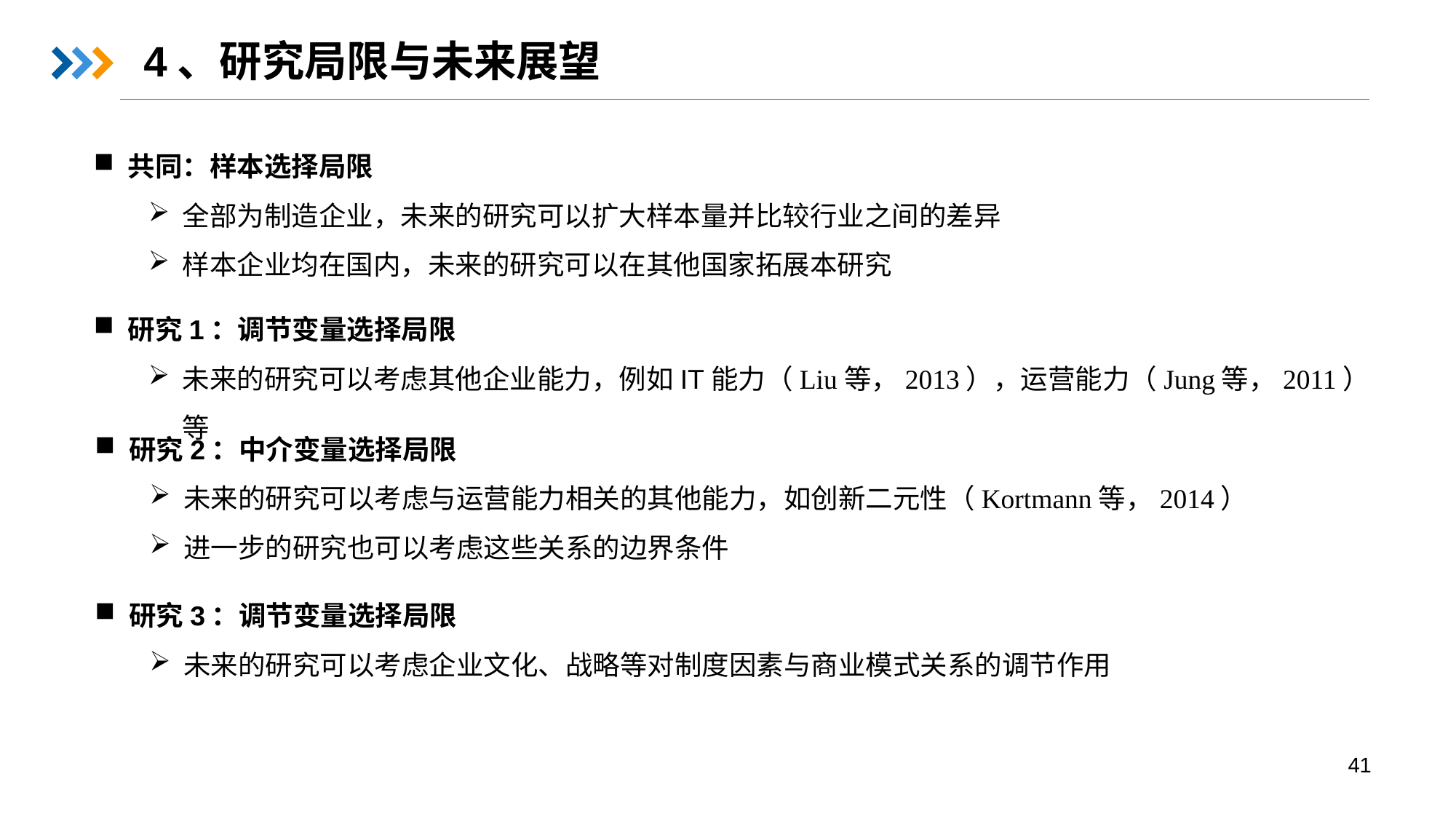

# 4、研究局限与未来展望
共同：样本选择局限
全部为制造企业，未来的研究可以扩大样本量并比较行业之间的差异
样本企业均在国内，未来的研究可以在其他国家拓展本研究
研究1：调节变量选择局限
未来的研究可以考虑其他企业能力，例如IT能力（Liu等，2013），运营能力（Jung等，2011）等
研究2：中介变量选择局限
未来的研究可以考虑与运营能力相关的其他能力，如创新二元性（Kortmann等，2014）
进一步的研究也可以考虑这些关系的边界条件
研究3：调节变量选择局限
未来的研究可以考虑企业文化、战略等对制度因素与商业模式关系的调节作用
41